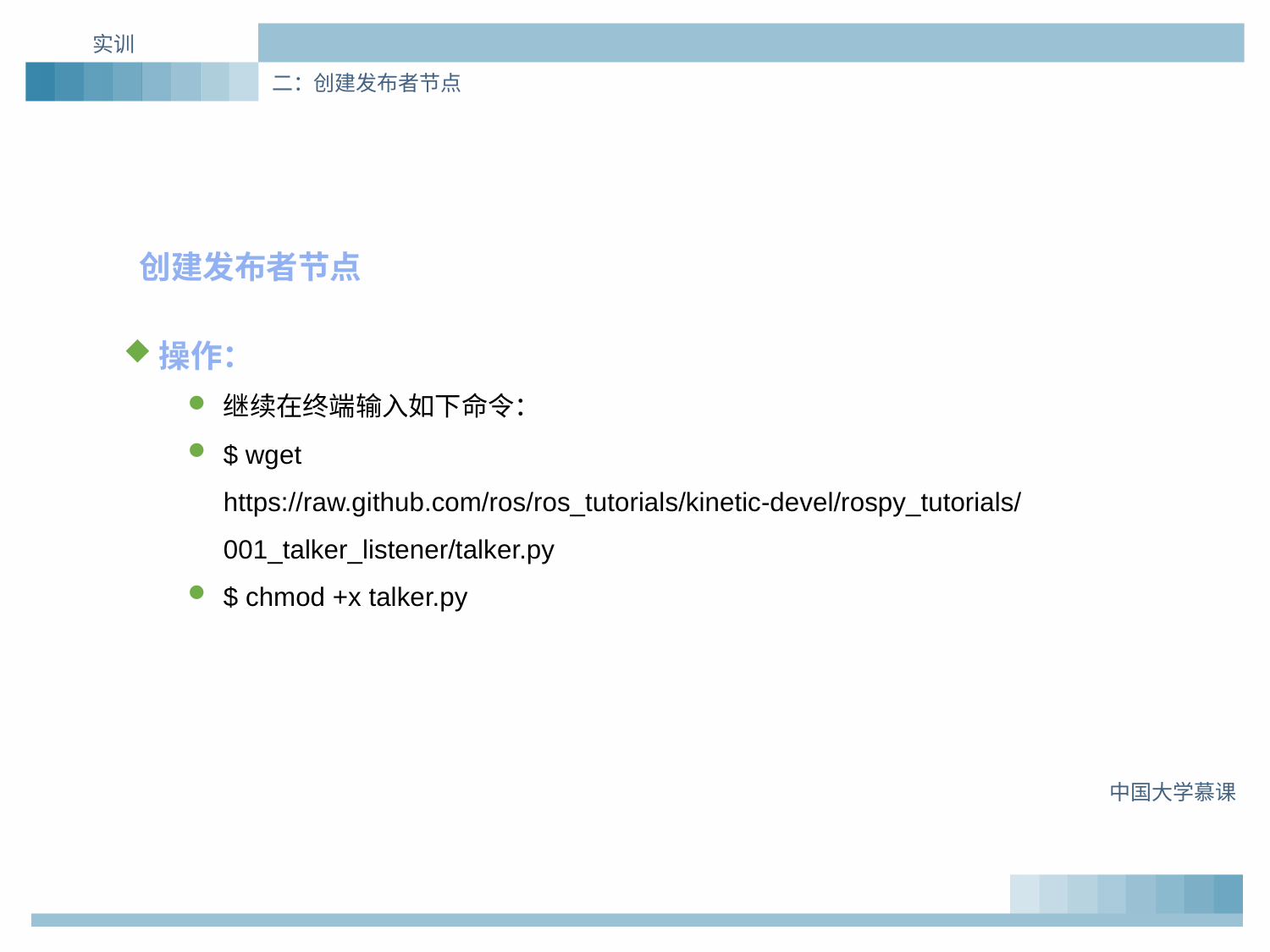

实训
二：创建发布者节点

创建发布者节点

操作：
继续在终端输入如下命令：
$ wget https://raw.github.com/ros/ros_tutorials/kinetic-devel/rospy_tutorials/001_talker_listener/talker.py
$ chmod +x talker.py
中国大学慕课